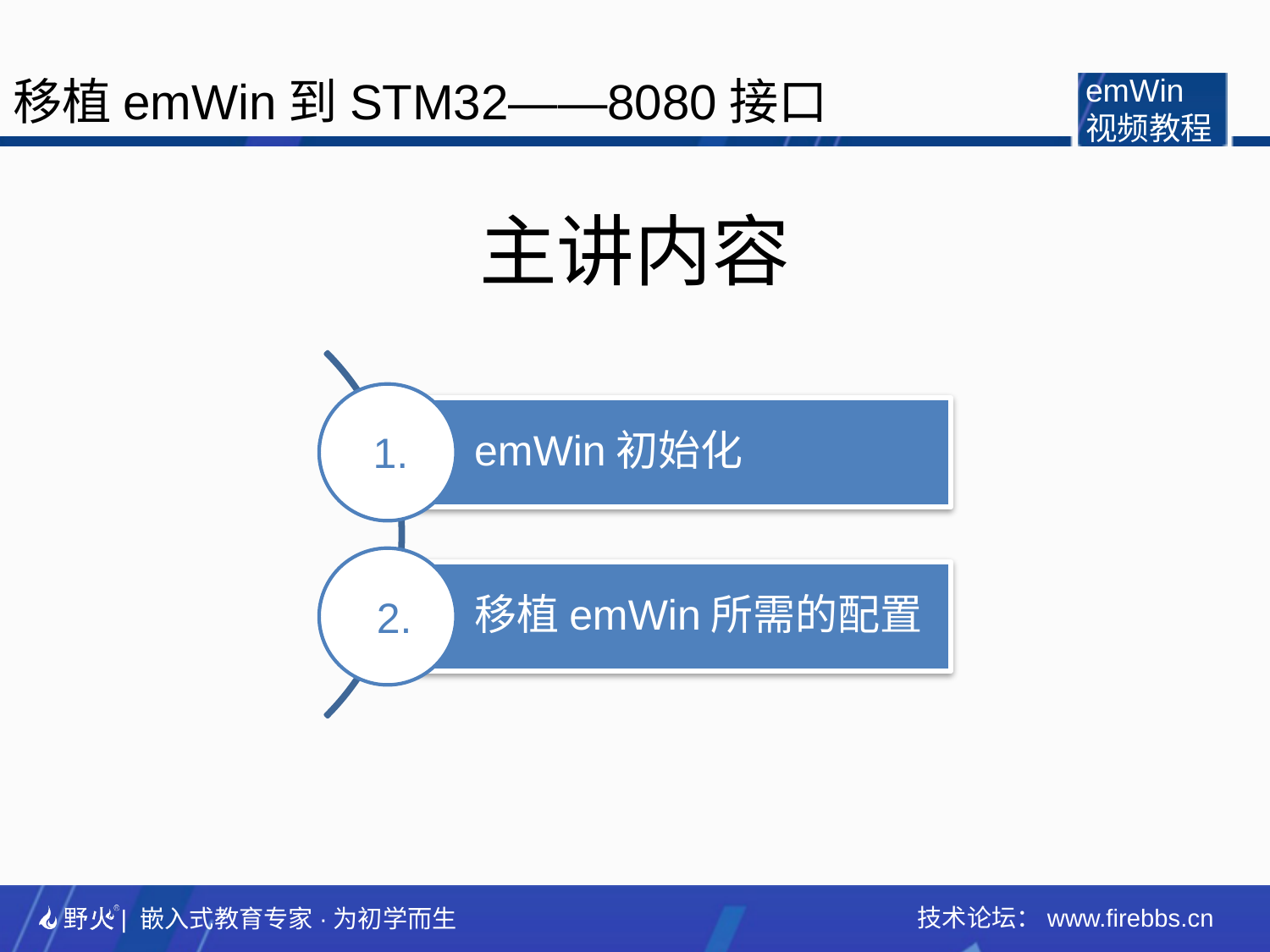

移植emWin到STM32——8080接口
emWin
视频教程
主讲内容
emWin初始化
移植emWin所需的配置
1.
2.